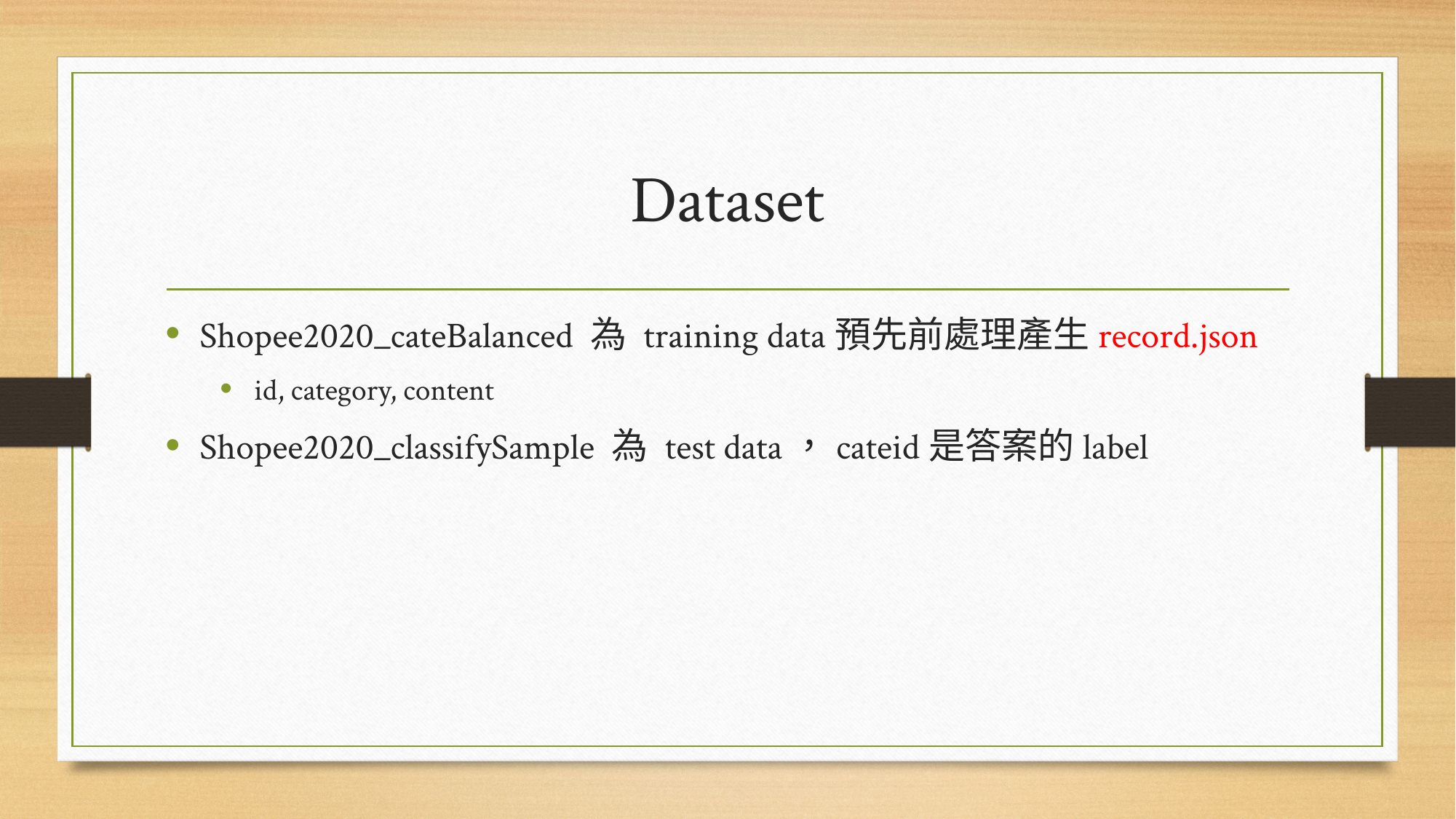

# Dataset
Shopee2020_cateBalanced 為 training data預先前處理產生record.json
id, category, content
Shopee2020_classifySample 為 test data，cateid是答案的label